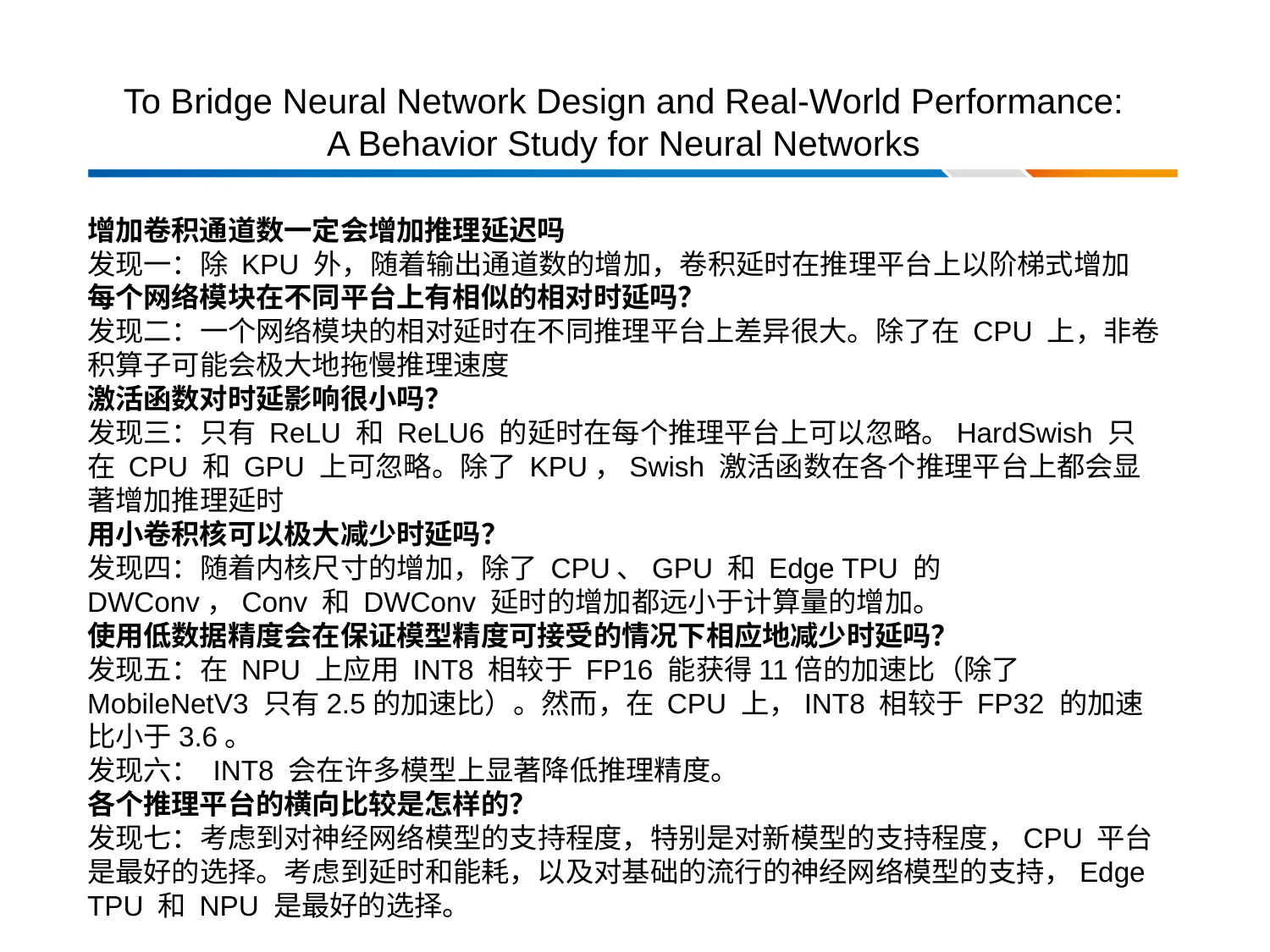

# To Bridge Neural Network Design and Real-World Performance: A Behavior Study for Neural Networks
增加卷积通道数一定会增加推理延迟吗
发现一：除 KPU 外，随着输出通道数的增加，卷积延时在推理平台上以阶梯式增加
每个网络模块在不同平台上有相似的相对时延吗？
发现二：一个网络模块的相对延时在不同推理平台上差异很大。除了在 CPU 上，非卷积算子可能会极大地拖慢推理速度
激活函数对时延影响很小吗？
发现三：只有 ReLU 和 ReLU6 的延时在每个推理平台上可以忽略。HardSwish 只在 CPU 和 GPU 上可忽略。除了 KPU，Swish 激活函数在各个推理平台上都会显著增加推理延时
用小卷积核可以极大减少时延吗？
发现四：随着内核尺寸的增加，除了 CPU、GPU 和 Edge TPU 的 DWConv，Conv 和 DWConv 延时的增加都远小于计算量的增加。
使用低数据精度会在保证模型精度可接受的情况下相应地减少时延吗？
发现五：在 NPU 上应用 INT8 相较于 FP16 能获得11倍的加速比（除了 MobileNetV3 只有2.5的加速比）。然而，在 CPU 上，INT8 相较于 FP32 的加速比小于3.6。
发现六： INT8 会在许多模型上显著降低推理精度。
各个推理平台的横向比较是怎样的？
发现七：考虑到对神经网络模型的支持程度，特别是对新模型的支持程度，CPU 平台是最好的选择。考虑到延时和能耗，以及对基础的流行的神经网络模型的支持，Edge TPU 和 NPU 是最好的选择。